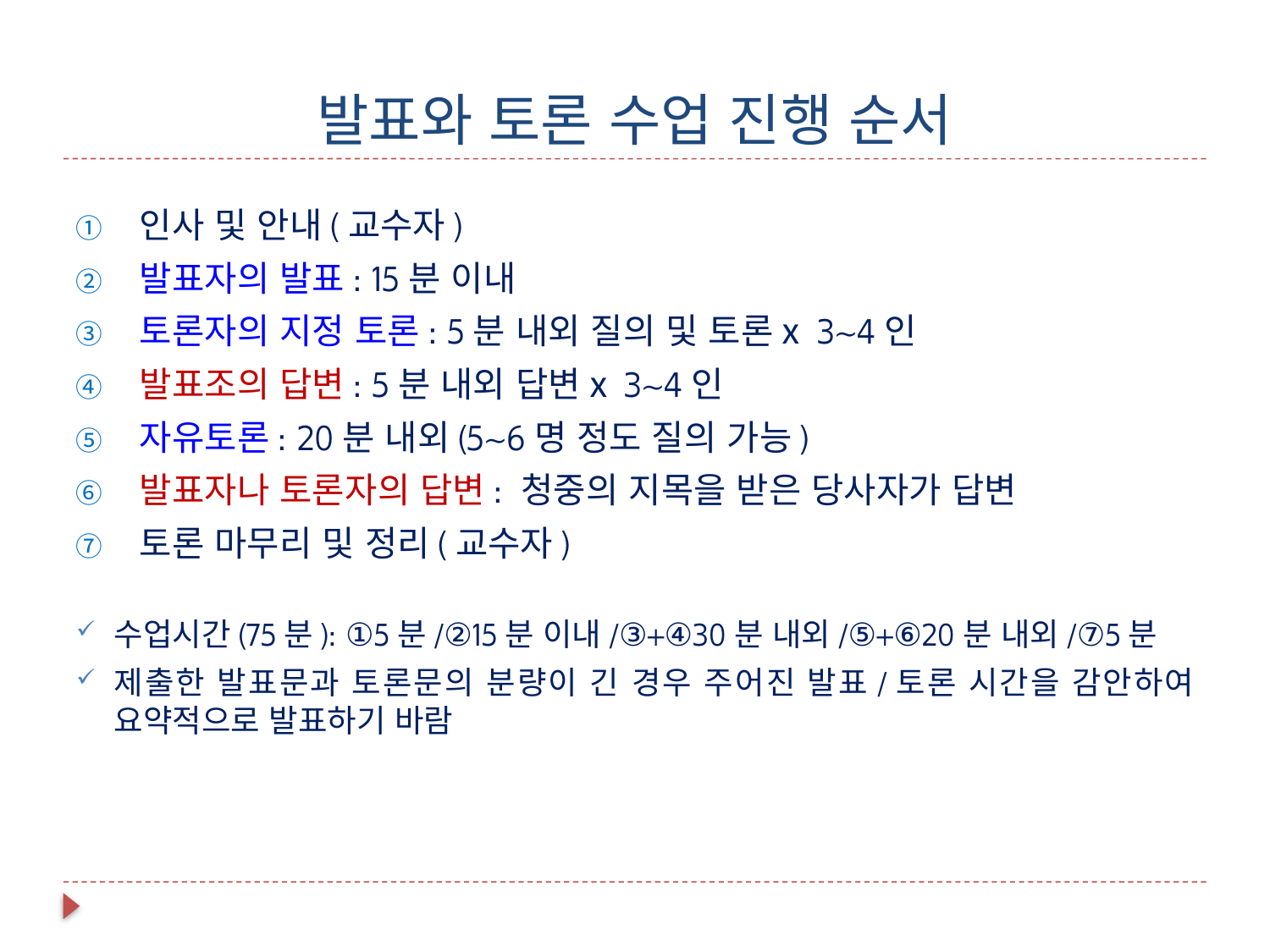

# 발표와 토론 수업 진행 순서

인사 및 안내(교수자)
발표자의 발표: 15분 이내
토론자의 지정 토론: 5분 내외 질의 및 토론ⅹ3~4인
발표조의 답변: 5분 내외 답변ⅹ3~4인
자유토론: 20분 내외(5~6명 정도 질의 가능)
발표자나 토론자의 답변: 청중의 지목을 받은 당사자가 답변
토론 마무리 및 정리(교수자)

수업시간(75분): ①5분/②15분 이내/③+④30분 내외/⑤+⑥20분 내외/⑦5분
제출한 발표문과 토론문의 분량이 긴 경우 주어진 발표/토론 시간을 감안하여 요약적으로 발표하기 바람